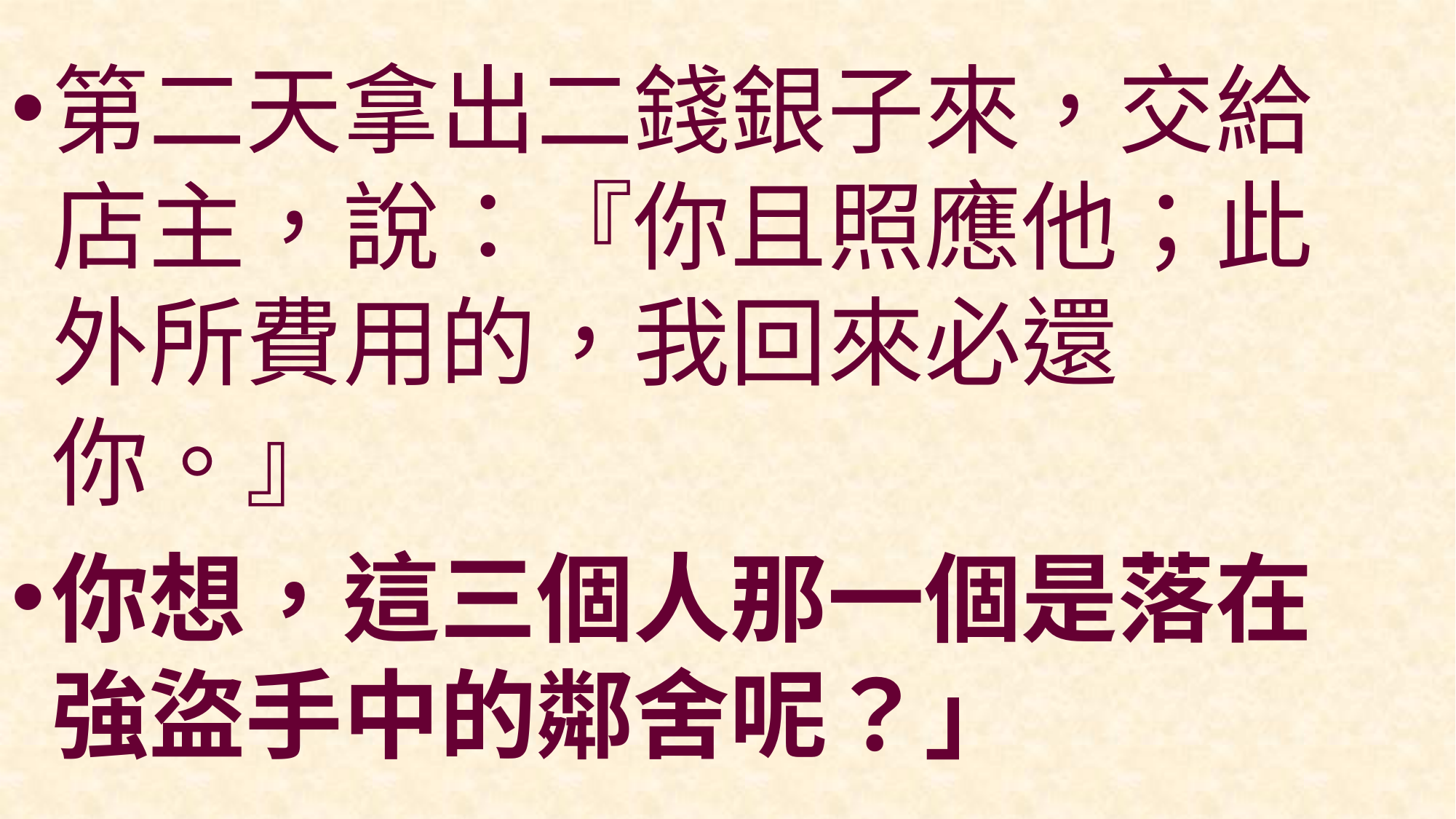

第二天拿出二錢銀子來，交給店主，說：『你且照應他；此外所費用的，我回來必還你。』
你想，這三個人那一個是落在強盜手中的鄰舍呢？」